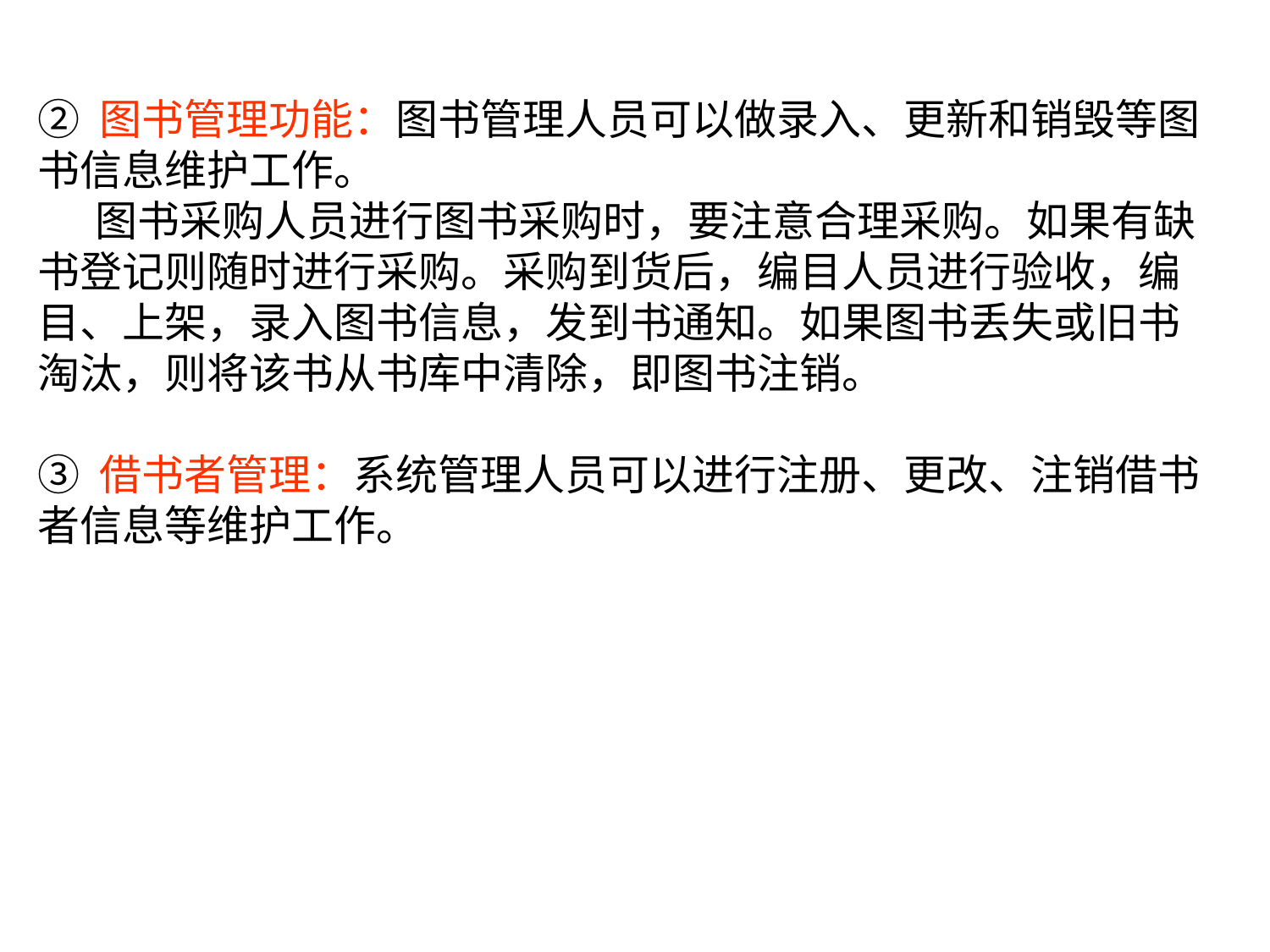

② 图书管理功能：图书管理人员可以做录入、更新和销毁等图书信息维护工作。
     图书采购人员进行图书采购时，要注意合理采购。如果有缺书登记则随时进行采购。采购到货后，编目人员进行验收，编目、上架，录入图书信息，发到书通知。如果图书丢失或旧书淘汰，则将该书从书库中清除，即图书注销。

③ 借书者管理：系统管理人员可以进行注册、更改、注销借书者信息等维护工作。